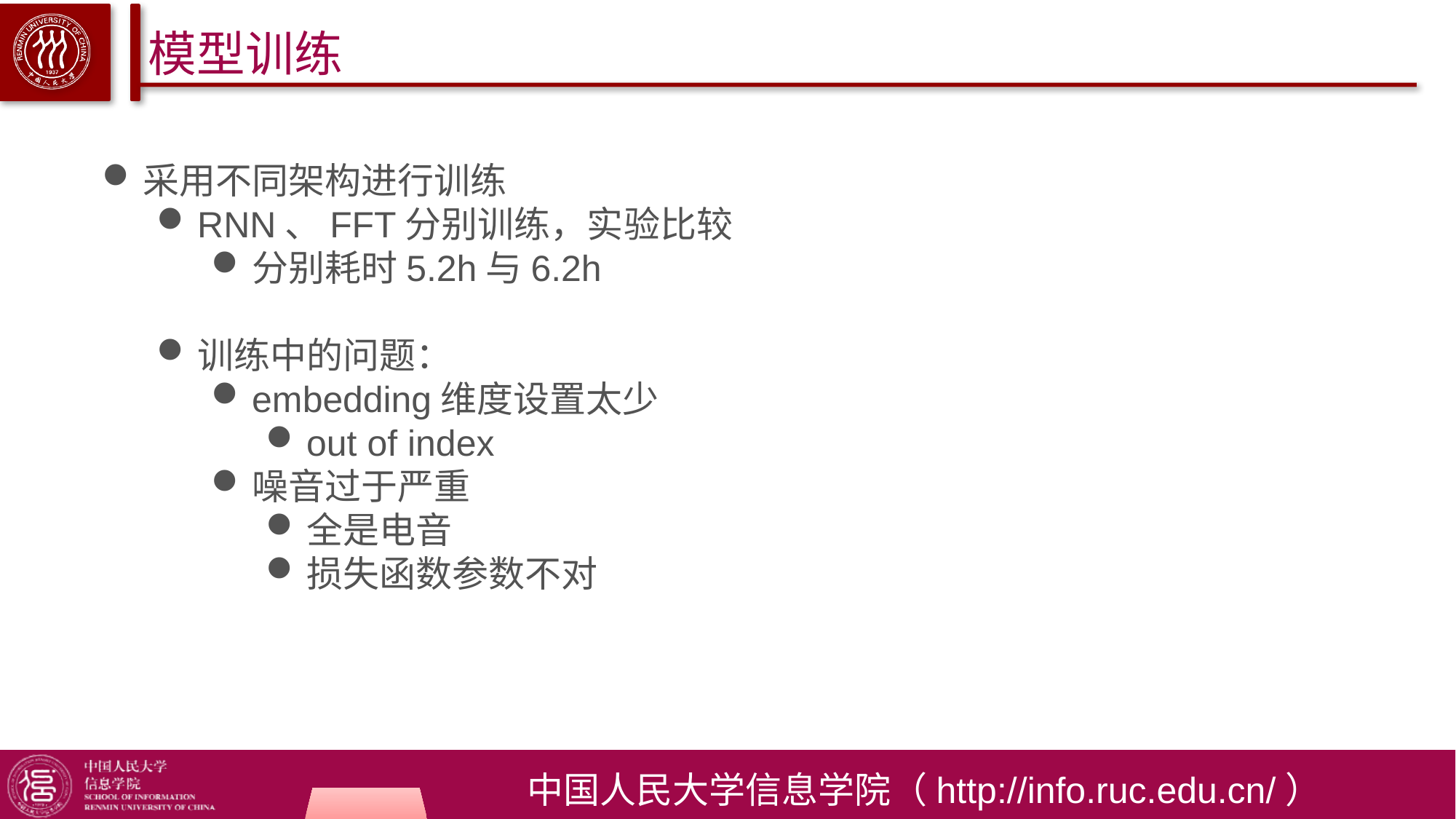

模型训练
采用不同架构进行训练
RNN、FFT分别训练，实验比较
分别耗时5.2h与6.2h

训练中的问题：
embedding维度设置太少
out of index
噪音过于严重
全是电音
损失函数参数不对

9